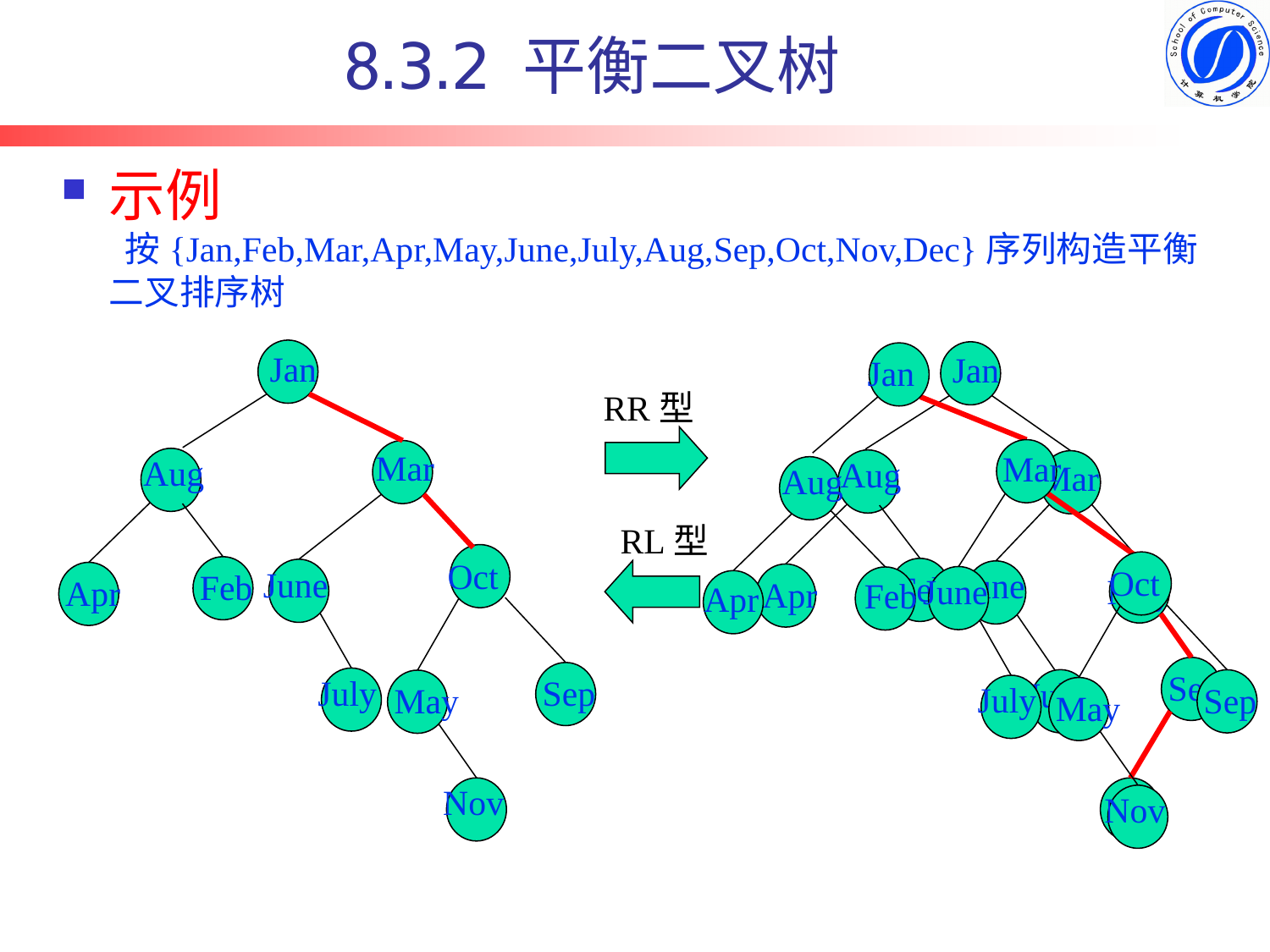

8.3.2 平衡二叉树
示例
 按{Jan,Feb,Mar,Apr,May,June,July,Aug,Sep,Oct,Nov,Dec}序列构造平衡二叉排序树
Jan

Jan

Mar

June

May
July

Aug

Apr

Feb

Sep

Oct

Jan
Aug

Apr

Feb

Mar

Oct

Sep

May
Nov

June

July

RR型

Mar

Aug

Apr
RL型

Oct

Sep
June

Feb
July

May
Nov